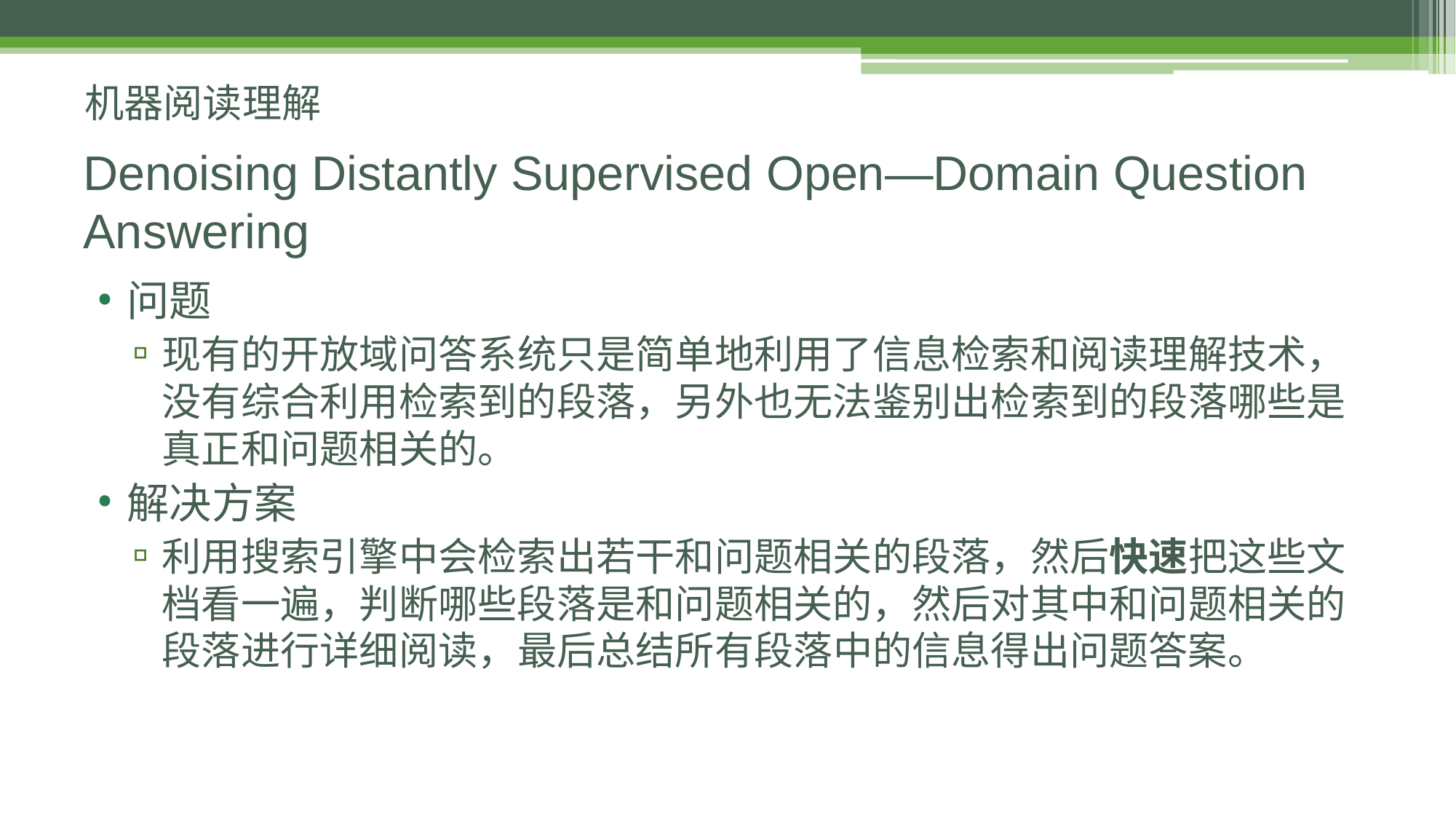

机器阅读理解
# Denoising Distantly Supervised Open—Domain Question Answering
问题
现有的开放域问答系统只是简单地利用了信息检索和阅读理解技术，没有综合利用检索到的段落，另外也无法鉴别出检索到的段落哪些是真正和问题相关的。
解决方案
利用搜索引擎中会检索出若干和问题相关的段落，然后快速把这些文档看一遍，判断哪些段落是和问题相关的，然后对其中和问题相关的段落进行详细阅读，最后总结所有段落中的信息得出问题答案。